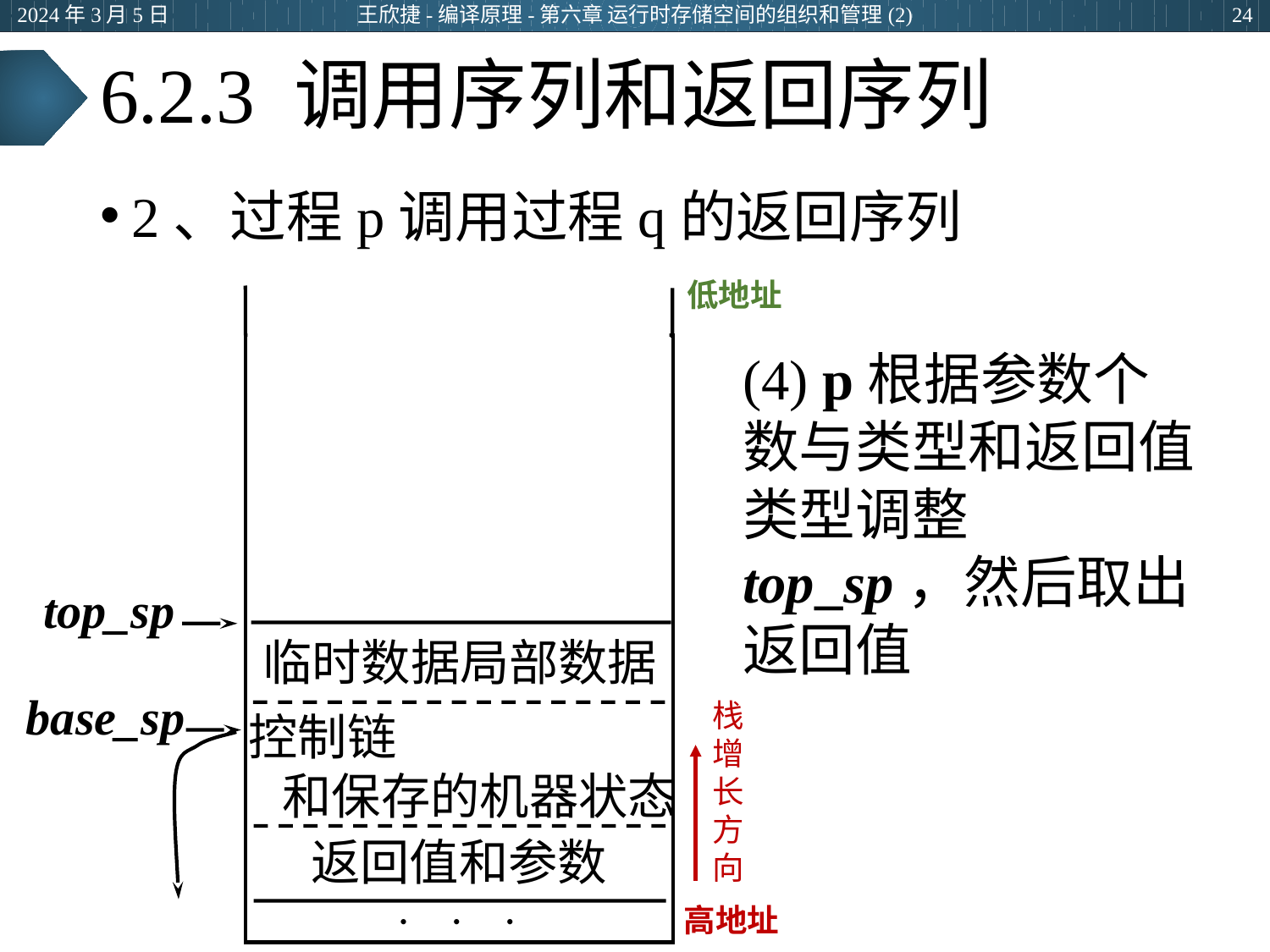

王欣捷-编译原理-第六章 运行时存储空间的组织和管理(2)
2024年3月5日
24
# 6.2.3 调用序列和返回序列
2、过程p调用过程q的返回序列

低地址
高地址

top_sp

临时数据局部数据

base_sp

控制链
  和保存的机器状态

返回值和参数

⋅  ⋅  ⋅

(4) p根据参数个数与类型和返回值类型调整top_sp，然后取出返回值
栈
增
长
方
向